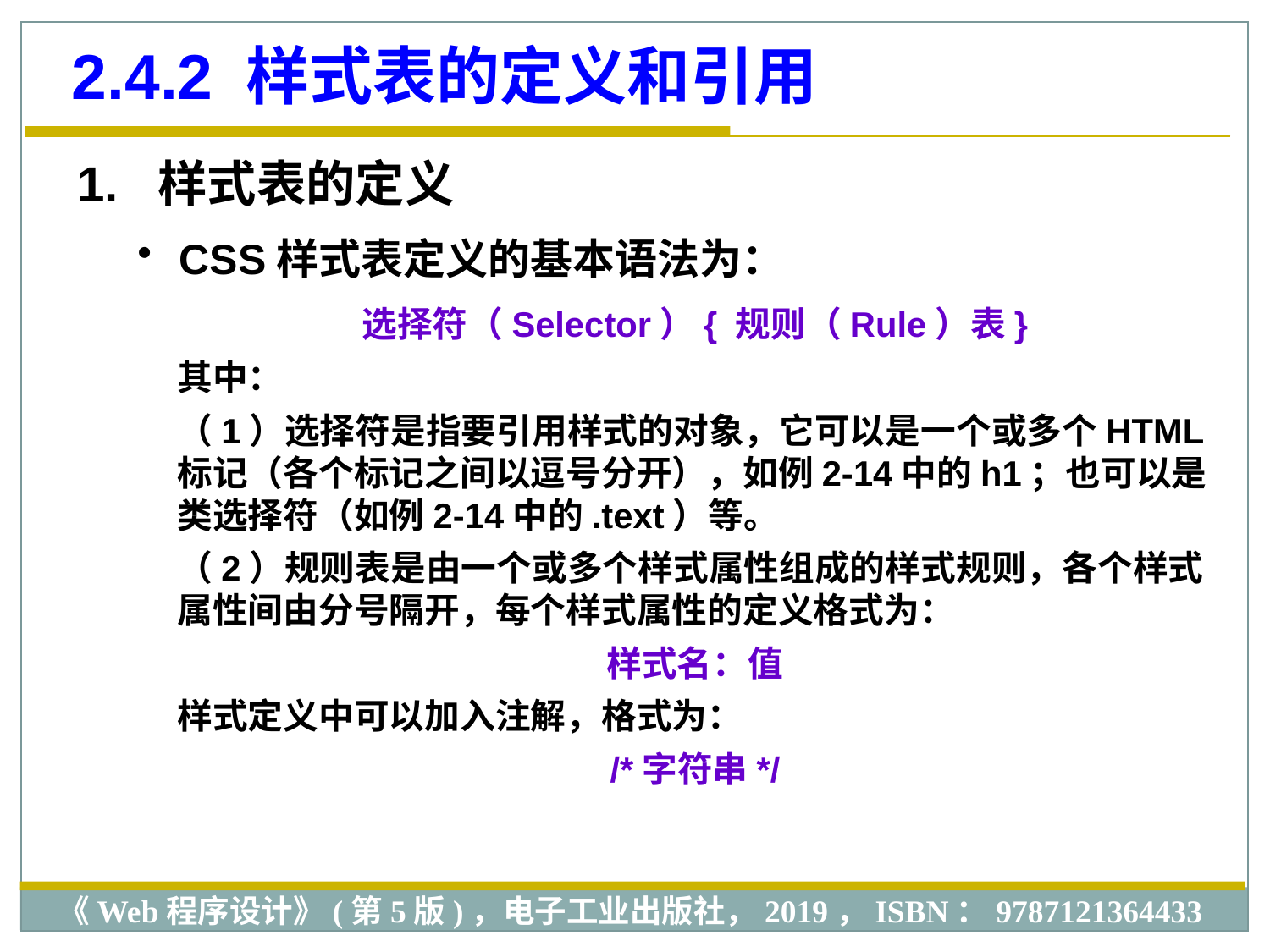

2.4.2 样式表的定义和引用
1.  样式表的定义
 CSS样式表定义的基本语法为：
选择符（Selector）{ 规则（Rule）表}
其中：
（1）选择符是指要引用样式的对象，它可以是一个或多个HTML标记（各个标记之间以逗号分开），如例2-14中的h1；也可以是类选择符（如例2-14中的.text）等。
（2）规则表是由一个或多个样式属性组成的样式规则，各个样式属性间由分号隔开，每个样式属性的定义格式为：
样式名：值
样式定义中可以加入注解，格式为：
/*字符串*/